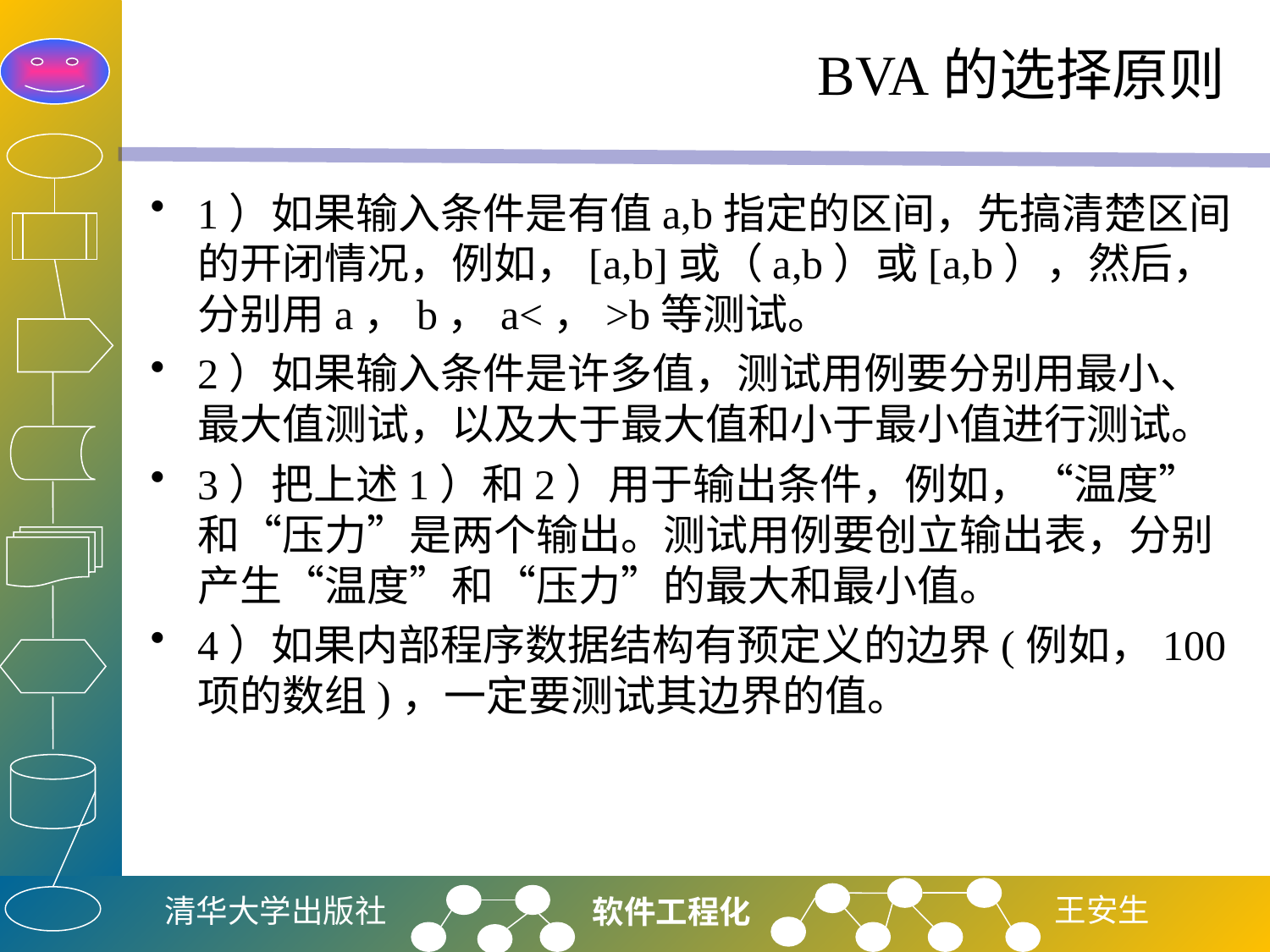

# BVA的选择原则
1）如果输入条件是有值a,b指定的区间，先搞清楚区间的开闭情况，例如，[a,b]或（a,b）或[a,b），然后，分别用a，b，a<，>b等测试。
2）如果输入条件是许多值，测试用例要分别用最小、最大值测试，以及大于最大值和小于最小值进行测试。
3）把上述1）和2）用于输出条件，例如，“温度”和“压力”是两个输出。测试用例要创立输出表，分别产生“温度”和“压力”的最大和最小值。
4）如果内部程序数据结构有预定义的边界(例如，100项的数组)，一定要测试其边界的值。